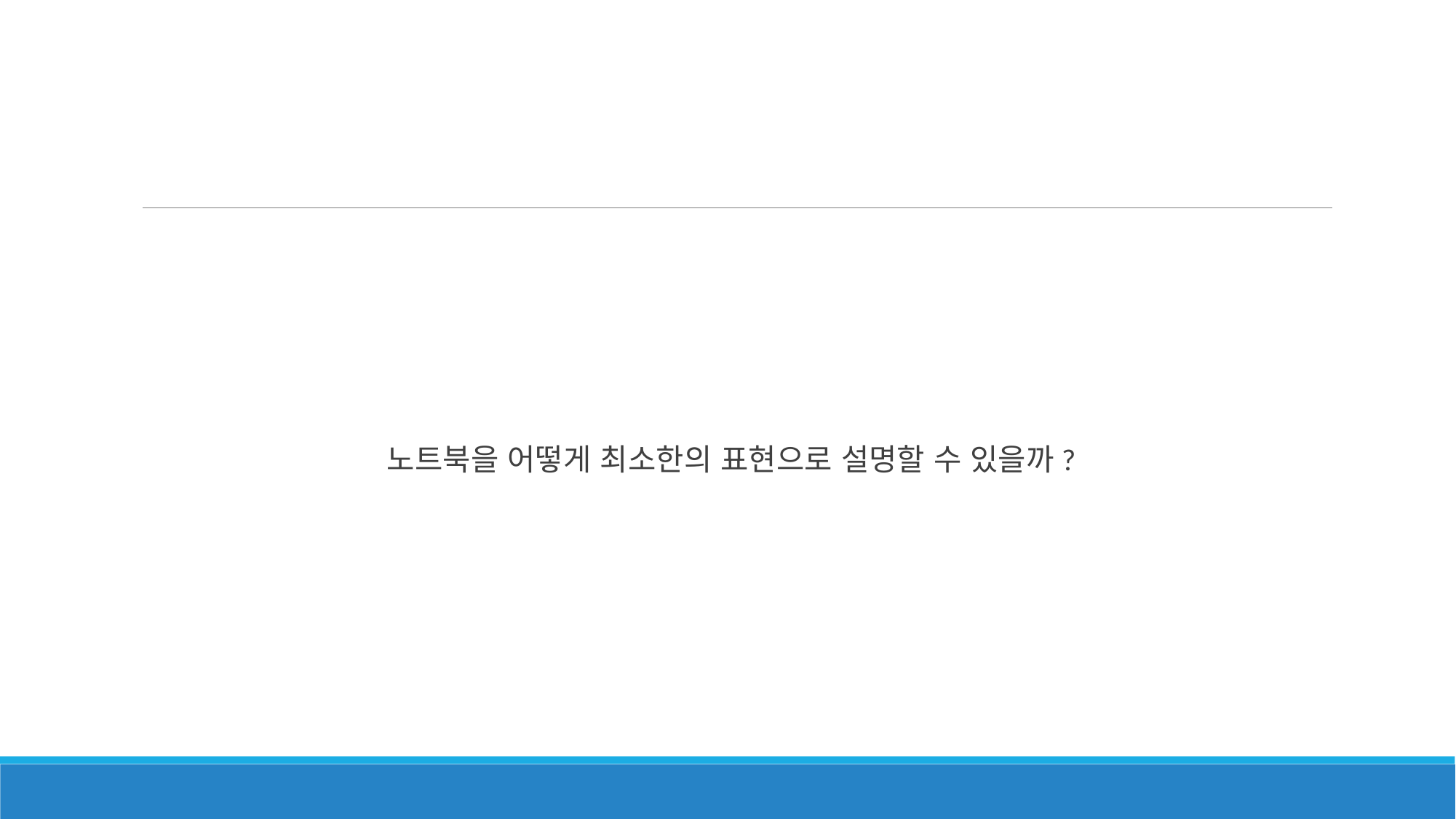

노트북을 어떻게 최소한의 표현으로 설명할 수 있을까?